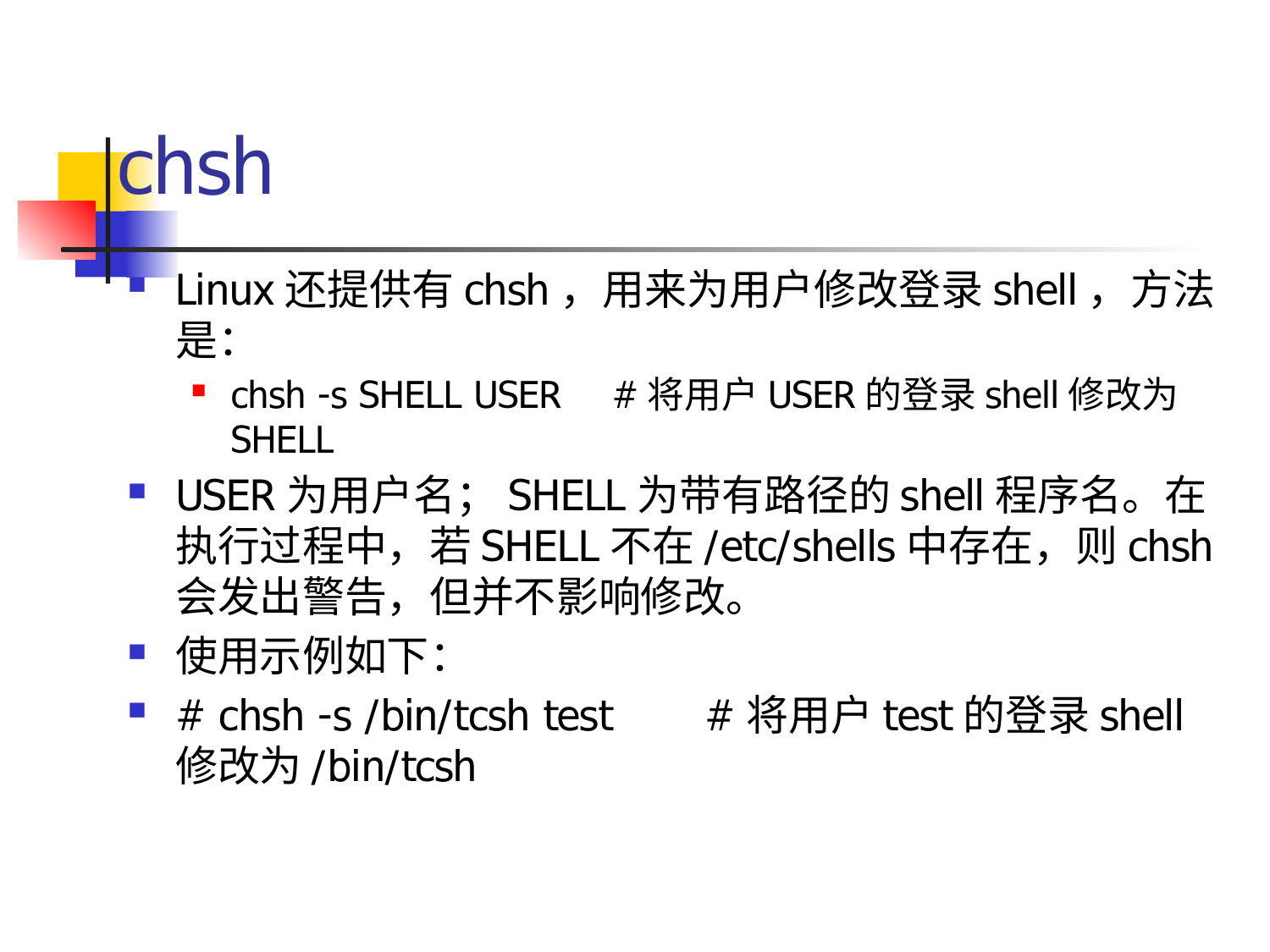

# chsh
Linux还提供有chsh，用来为用户修改登录shell，方法是：
chsh -s SHELL USER	#将用户USER的登录shell修改为SHELL
USER为用户名；SHELL为带有路径的shell程序名。在执行过程中，若SHELL不在/etc/shells中存在，则chsh会发出警告，但并不影响修改。
使用示例如下：
# chsh -s /bin/tcsh test       #将用户test的登录shell修改为/bin/tcsh